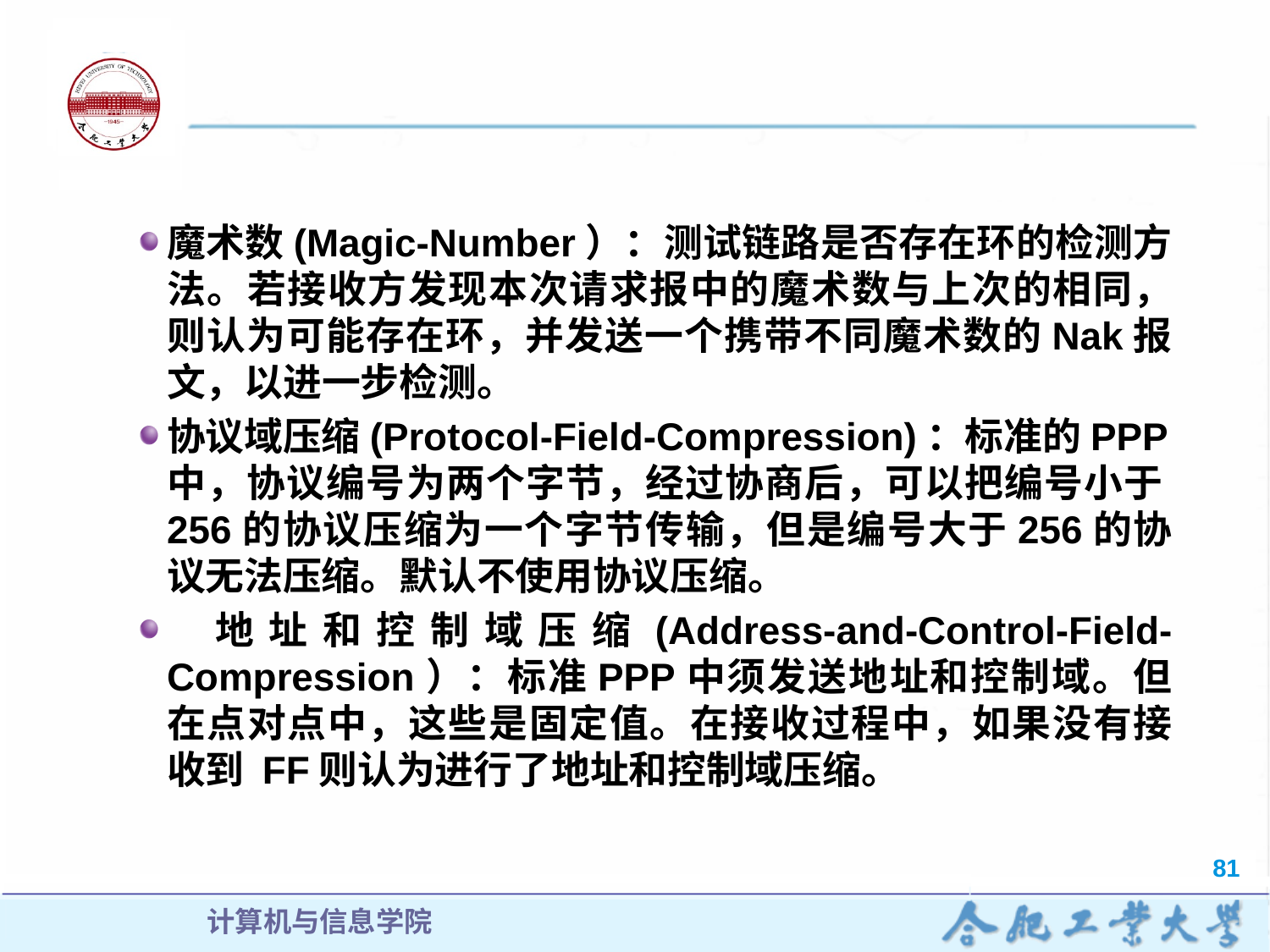

魔术数(Magic-Number）：测试链路是否存在环的检测方法。若接收方发现本次请求报中的魔术数与上次的相同，则认为可能存在环，并发送一个携带不同魔术数的Nak报文，以进一步检测。
协议域压缩(Protocol-Field-Compression)：标准的PPP中，协议编号为两个字节，经过协商后，可以把编号小于256的协议压缩为一个字节传输，但是编号大于256的协议无法压缩。默认不使用协议压缩。
 地址和控制域压缩(Address-and-Control-Field-Compression）：标准PPP中须发送地址和控制域。但在点对点中，这些是固定值。在接收过程中，如果没有接收到 FF则认为进行了地址和控制域压缩。